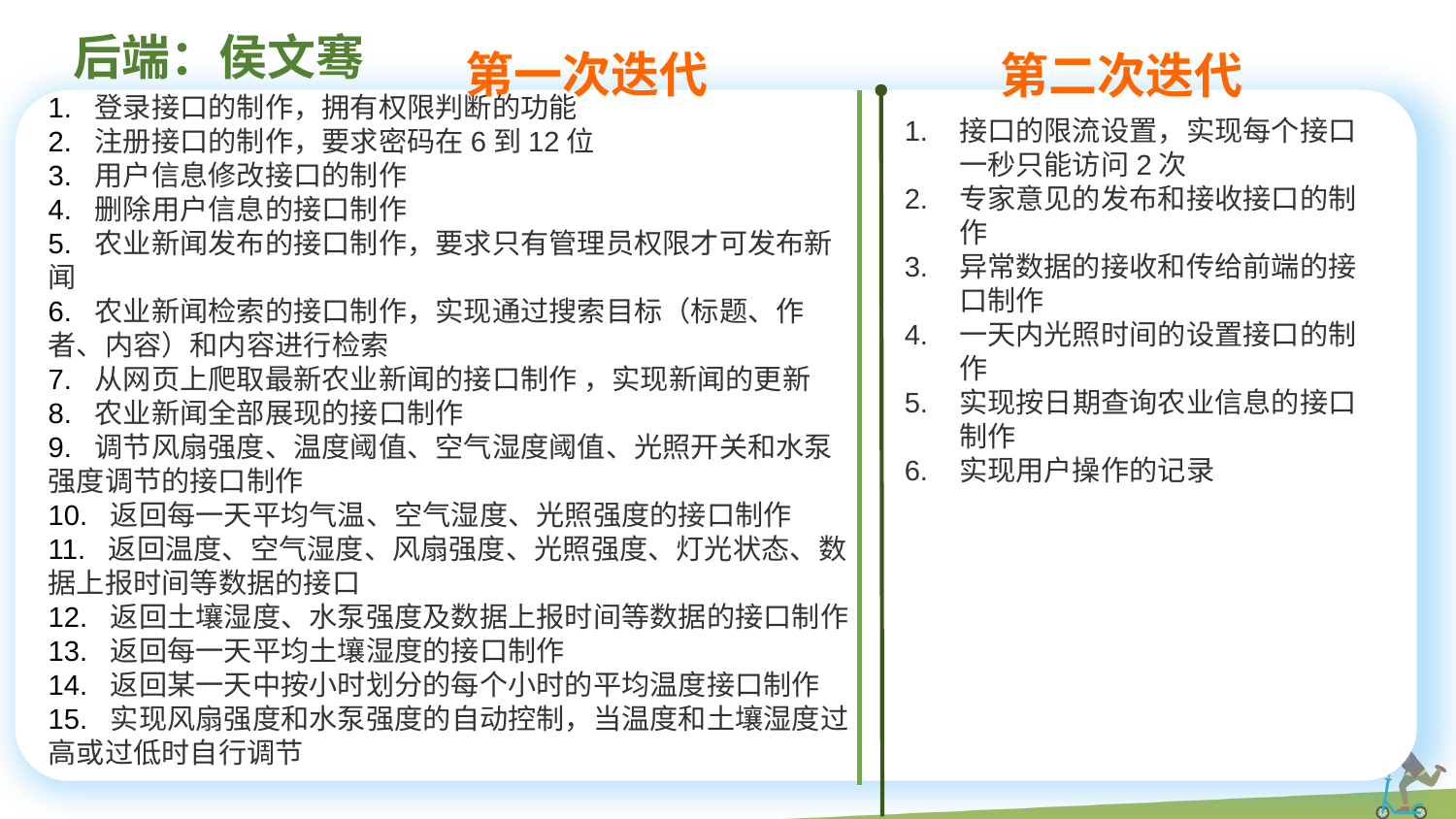

后端：侯文骞
第一次迭代
第二次迭代

1.  登录接口的制作，拥有权限判断的功能
2.  注册接口的制作，要求密码在6到12位
3.  用户信息修改接口的制作
4.  删除用户信息的接口制作
5.  农业新闻发布的接口制作，要求只有管理员权限才可发布新闻
6.  农业新闻检索的接口制作，实现通过搜索目标（标题、作者、内容）和内容进行检索
7.  从网页上爬取最新农业新闻的接口制作 ，实现新闻的更新
8.  农业新闻全部展现的接口制作
9.  调节风扇强度、温度阈值、空气湿度阈值、光照开关和水泵强度调节的接口制作
10.  返回每一天平均气温、空气湿度、光照强度的接口制作
11.  返回温度、空气湿度、风扇强度、光照强度、灯光状态、数据上报时间等数据的接口
12.  返回土壤湿度、水泵强度及数据上报时间等数据的接口制作
13.  返回每一天平均土壤湿度的接口制作
14.  返回某一天中按小时划分的每个小时的平均温度接口制作
15.  实现风扇强度和水泵强度的自动控制，当温度和土壤湿度过高或过低时自行调节
接口的限流设置，实现每个接口一秒只能访问2次
专家意见的发布和接收接口的制作
异常数据的接收和传给前端的接口制作
一天内光照时间的设置接口的制作
实现按日期查询农业信息的接口制作
实现用户操作的记录